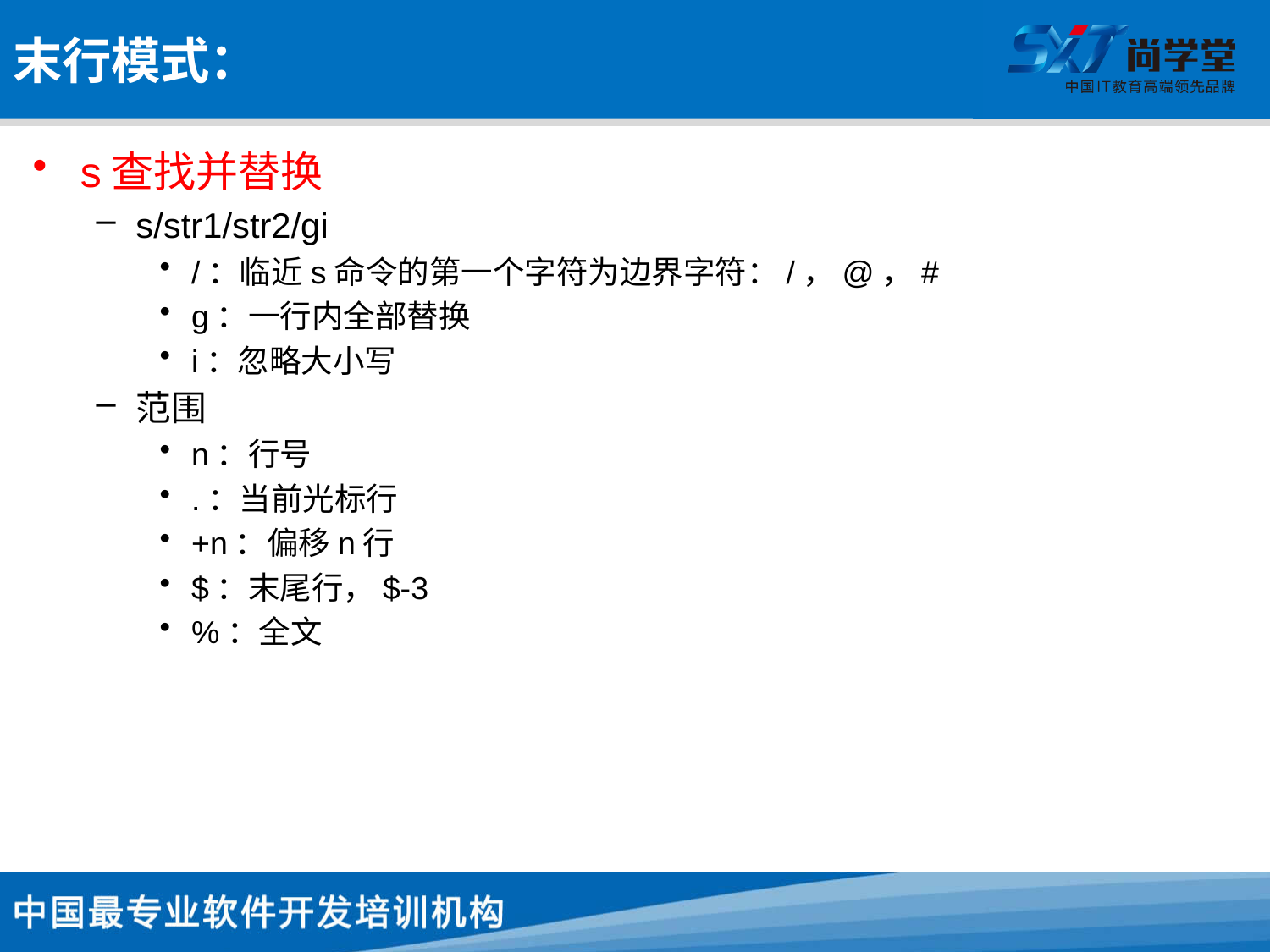

# 末行模式：
s查找并替换
s/str1/str2/gi
/：临近s命令的第一个字符为边界字符：/，@，#
g：一行内全部替换
i：忽略大小写
范围
n：行号
.：当前光标行
+n：偏移n行
$：末尾行，$-3
%：全文